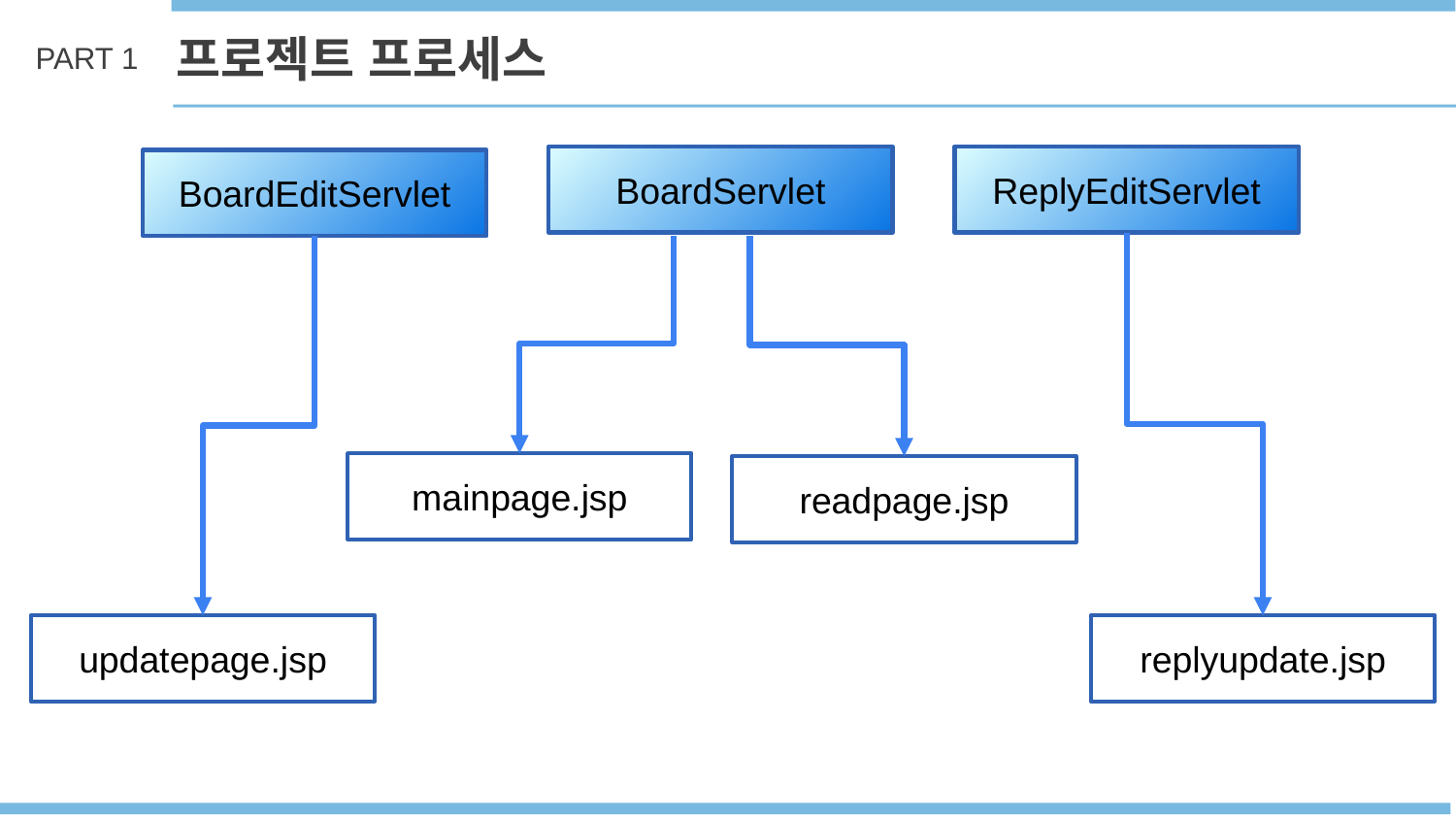

프로젝트 프로세스
PART 1

BoardServlet
ReplyEditServlet
BoardEditServlet
mainpage.jsp
readpage.jsp
updatepage.jsp
replyupdate.jsp